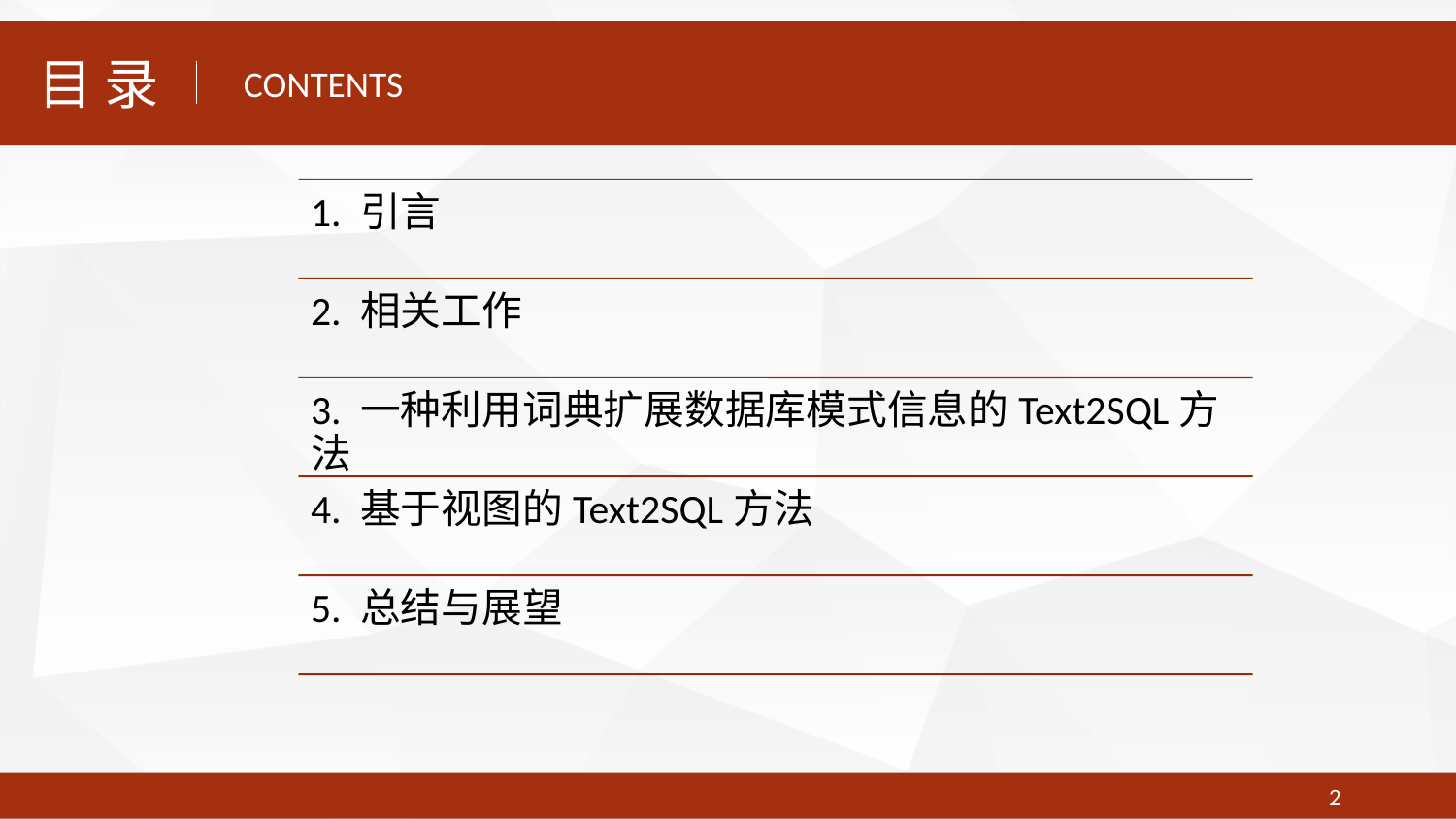

目 录
CONTENTS
1. 引言
2. 相关工作
3. 一种利用词典扩展数据库模式信息的Text2SQL方法
4. 基于视图的Text2SQL方法
5. 总结与展望

2